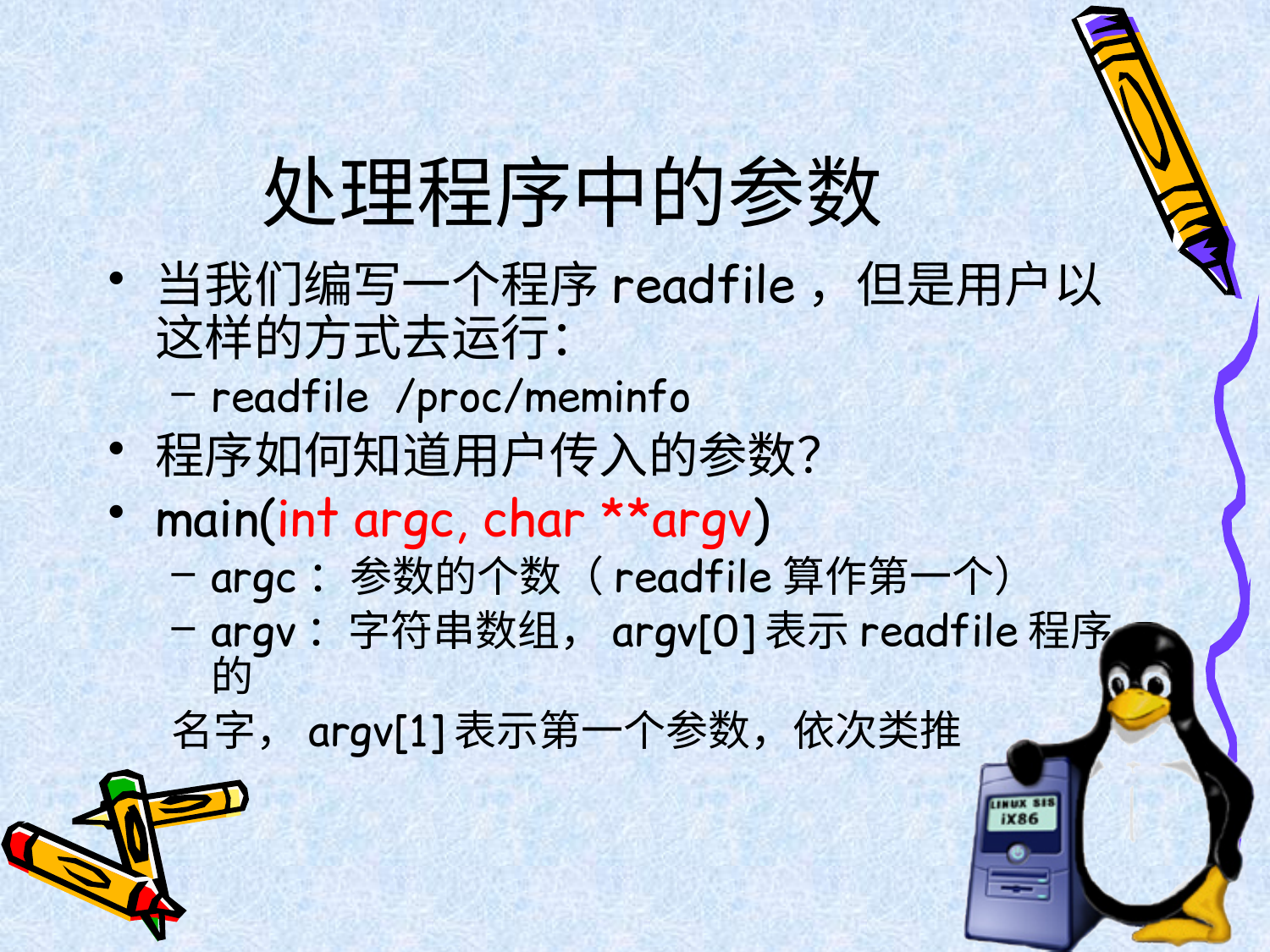

# 处理程序中的参数
当我们编写一个程序readfile，但是用户以这样的方式去运行：
readfile  /proc/meminfo
程序如何知道用户传入的参数？
main(int argc, char **argv)
argc：参数的个数（readfile算作第一个）
argv：字符串数组，argv[0]表示readfile程序的
名字，argv[1]表示第一个参数，依次类推